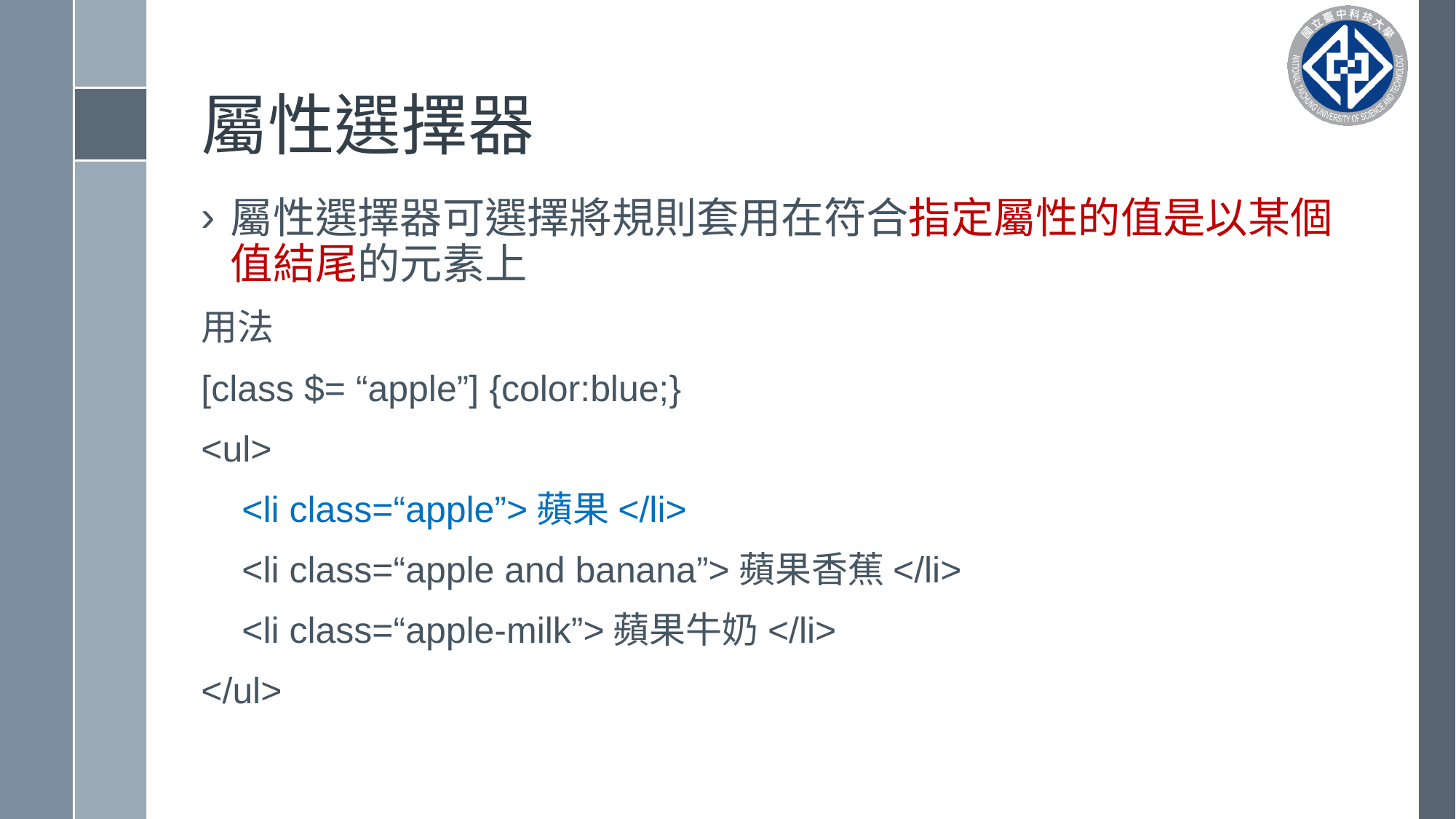

# 屬性選擇器
屬性選擇器可選擇將規則套用在符合指定屬性的值是以某個值結尾的元素上
用法
[class $= “apple”] {color:blue;}
<ul>
    <li class=“apple”>蘋果</li>
    <li class=“apple and banana”>蘋果香蕉</li>
    <li class=“apple-milk”>蘋果牛奶</li>
</ul>